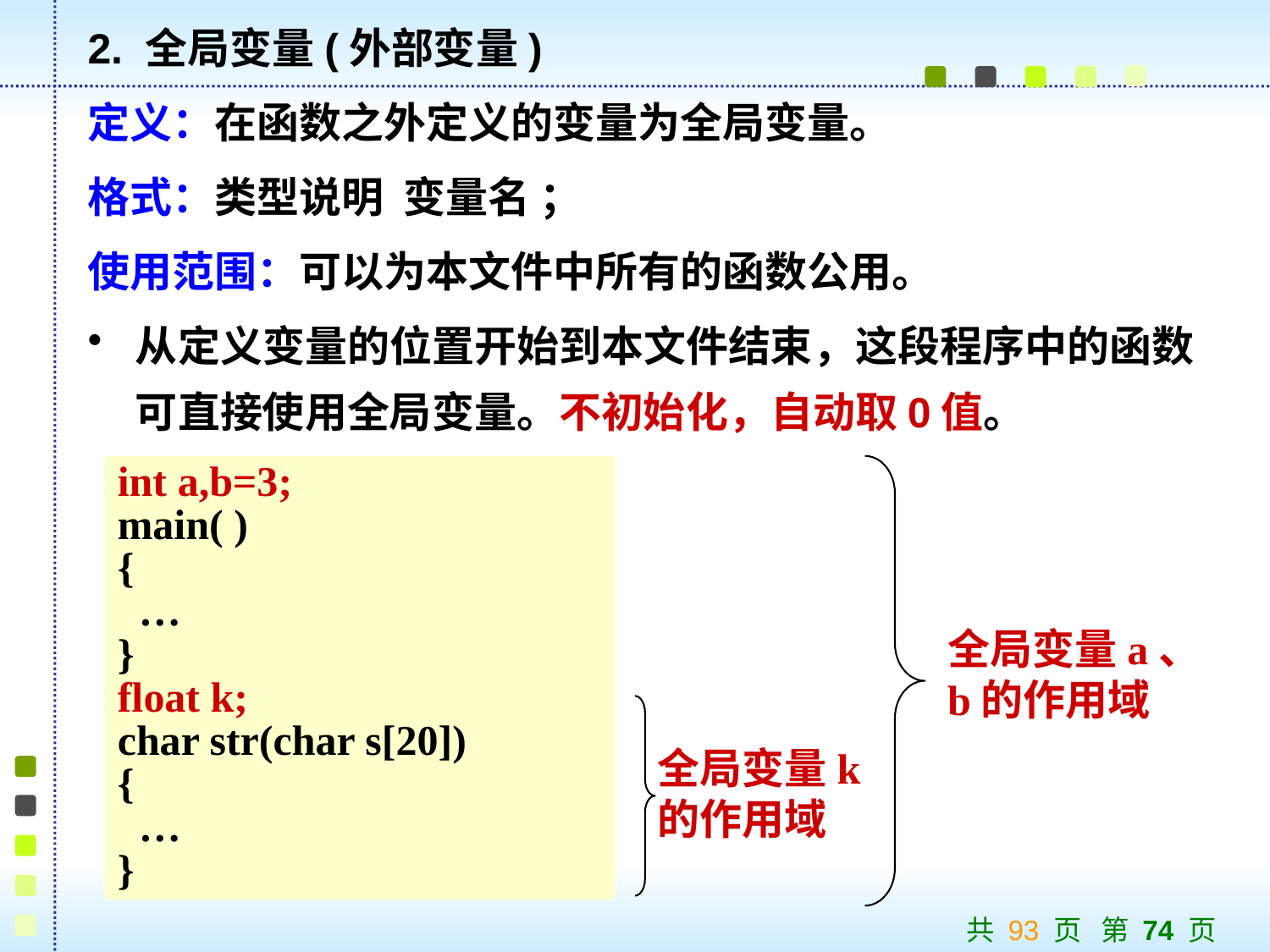

2. 全局变量(外部变量)
定义：在函数之外定义的变量为全局变量。
格式：类型说明  变量名 ；
使用范围：可以为本文件中所有的函数公用。
从定义变量的位置开始到本文件结束，这段程序中的函数可直接使用全局变量。不初始化，自动取0值。
int a,b=3;
main( )
{
  …
}
float k;
char str(char s[20])
{
  …
}

全局变量a、b的作用域

全局变量k的作用域
共 93 页   第 74 页